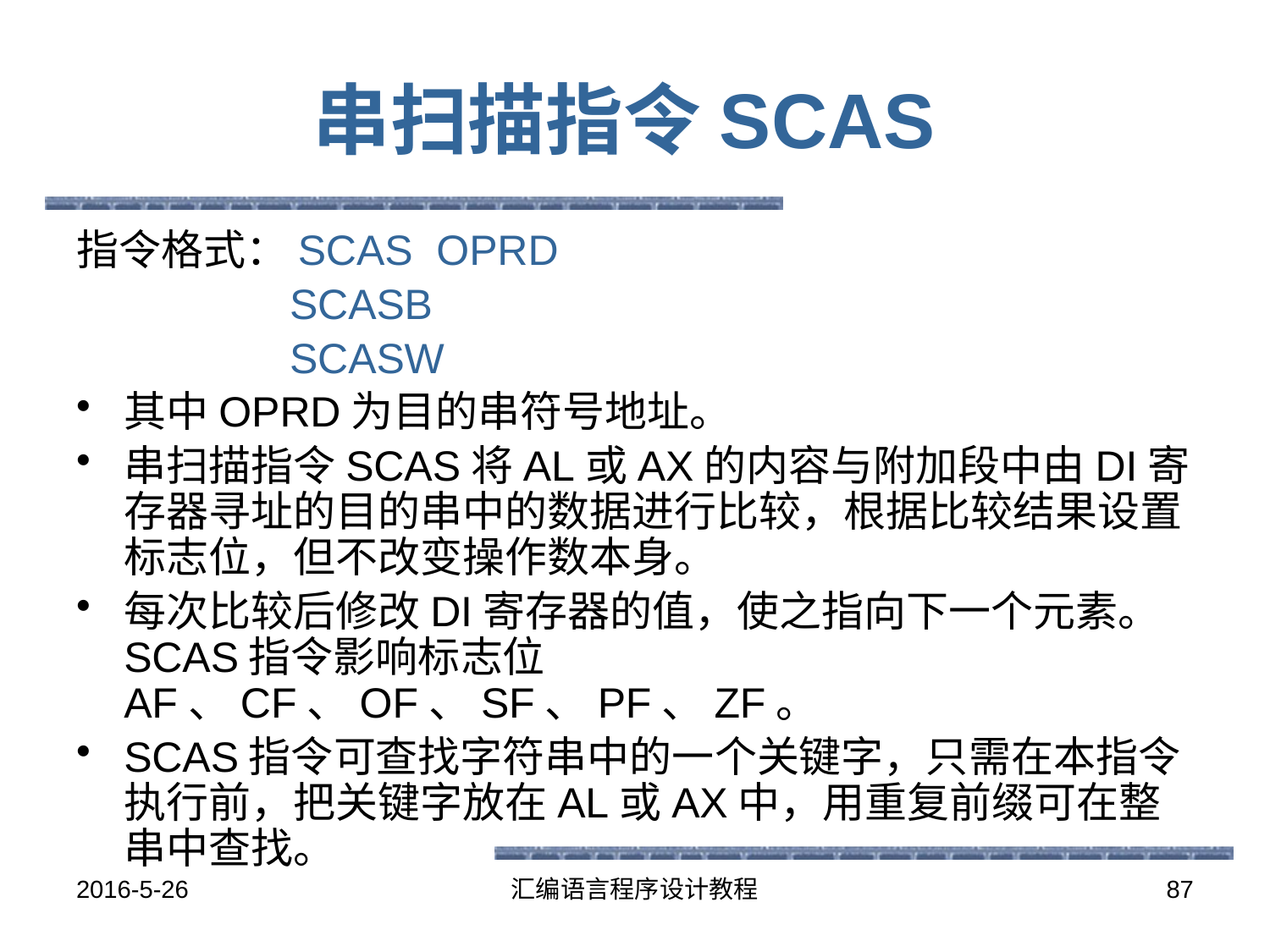

# 串扫描指令SCAS
指令格式：SCAS  OPRD
                  SCASB
                  SCASW
其中OPRD为目的串符号地址。
串扫描指令SCAS将AL或AX的内容与附加段中由DI寄存器寻址的目的串中的数据进行比较，根据比较结果设置标志位，但不改变操作数本身。
每次比较后修改DI寄存器的值，使之指向下一个元素。SCAS指令影响标志位AF、CF、OF、SF、PF、ZF。
SCAS指令可查找字符串中的一个关键字，只需在本指令执行前，把关键字放在AL或AX中，用重复前缀可在整串中查找。
2016-5-26
汇编语言程序设计教程
87